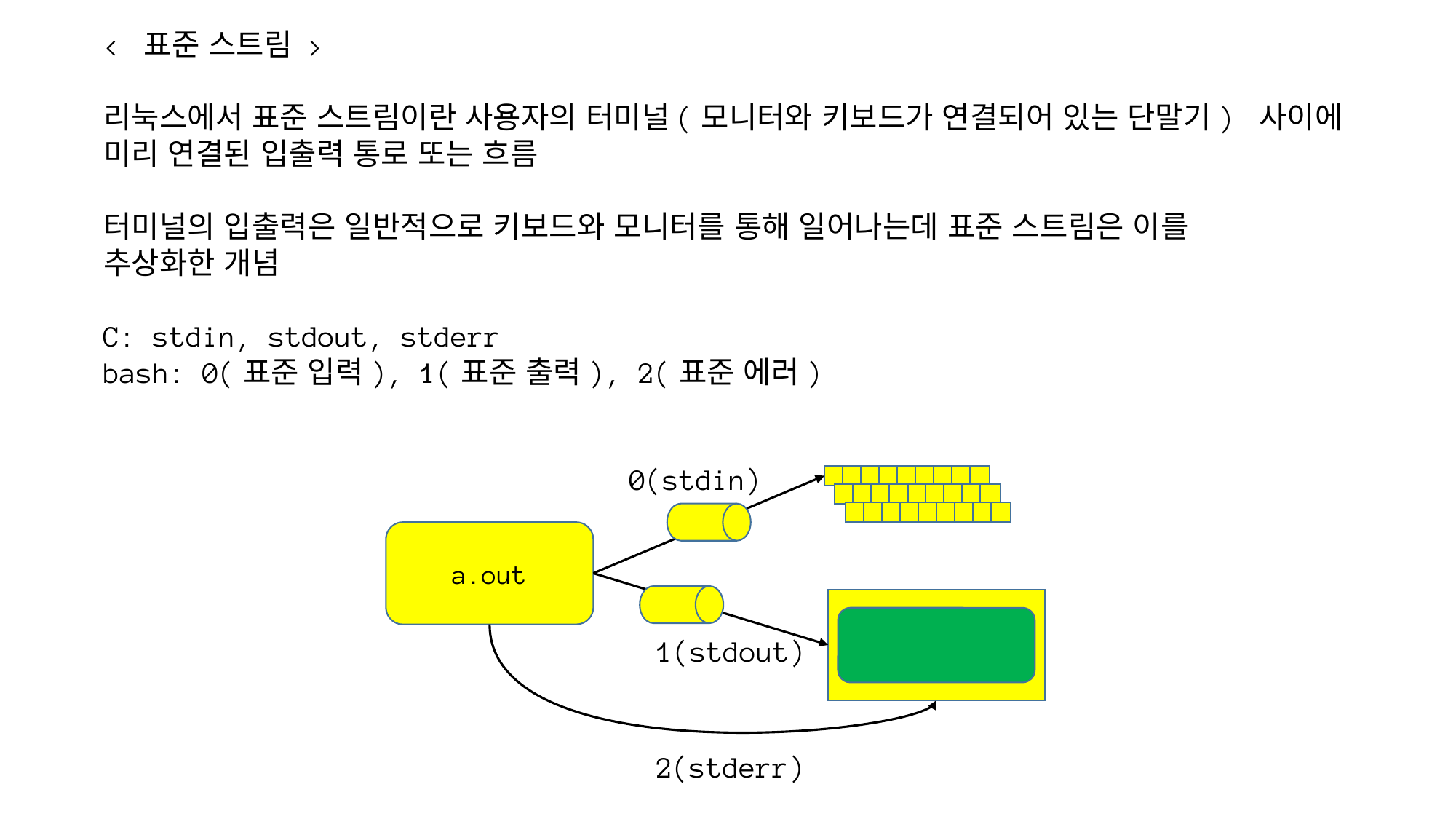

< 표준 스트림 >

리눅스에서 표준 스트림이란 사용자의 터미널(모니터와 키보드가 연결되어 있는 단말기) 사이에
미리 연결된 입출력 통로 또는 흐름

터미널의 입출력은 일반적으로 키보드와 모니터를 통해 일어나는데 표준 스트림은 이를
추상화한 개념

C: stdin, stdout, stderr
bash: 0(표준 입력), 1(표준 출력), 2(표준 에러)
0(stdin)

a.out

1(stdout)
2(stderr)